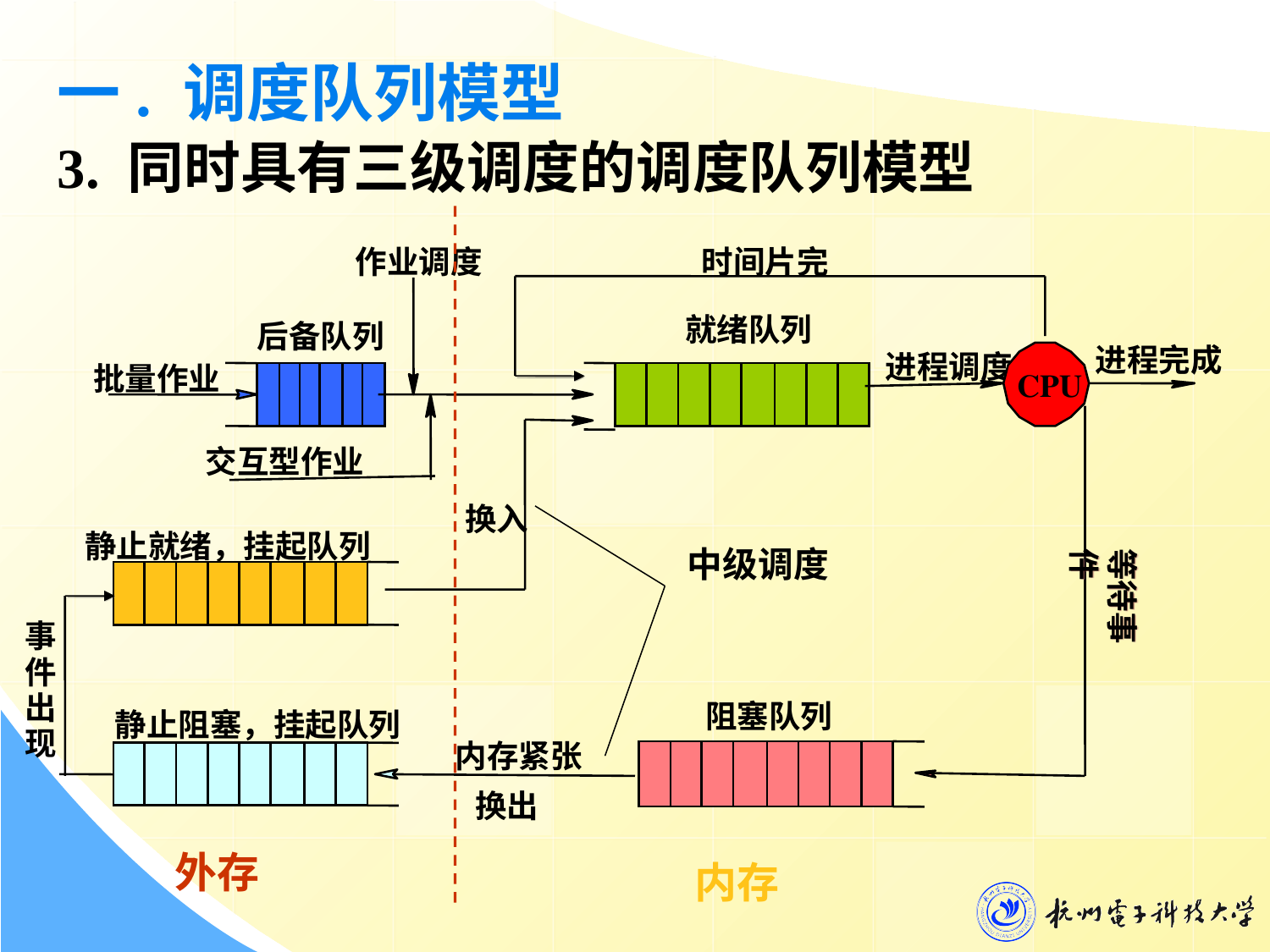

一. 调度队列模型
3. 同时具有三级调度的调度队列模型

作业调度

时间片完

就绪队列
后备队列
进程完成

进程调度
CPU

批量作业

交互型作业

等待事件

换入

静止就绪，挂起队列
中级调度

事
件
出
现

阻塞队列
静止阻塞，挂起队列
内存紧张

换出

外存
内存